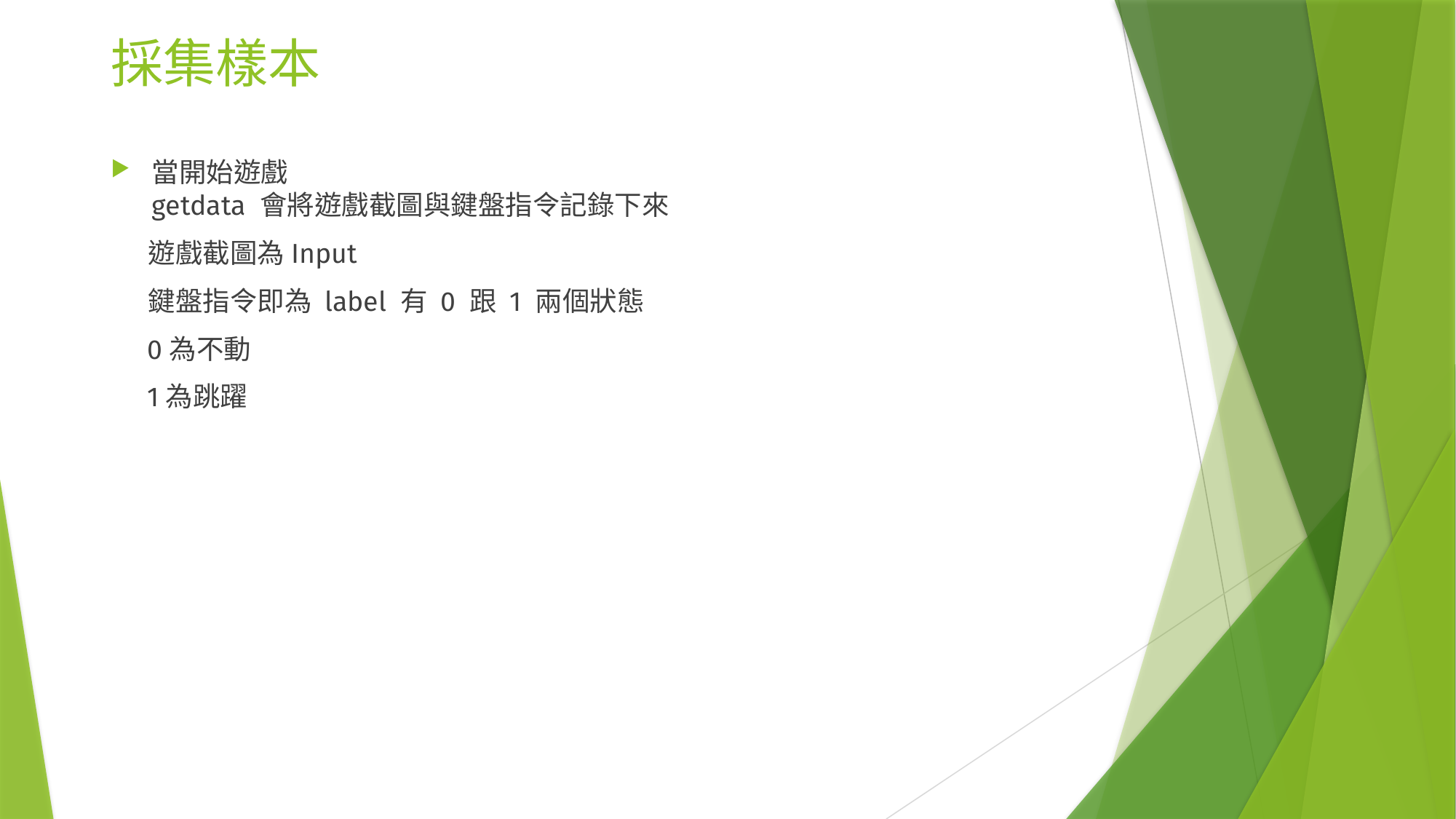

# 採集樣本
當開始遊戲
getdata 會將遊戲截圖與鍵盤指令記錄下來
     遊戲截圖為Input
     鍵盤指令即為 label 有 0 跟 1 兩個狀態
     0為不動
     1為跳躍